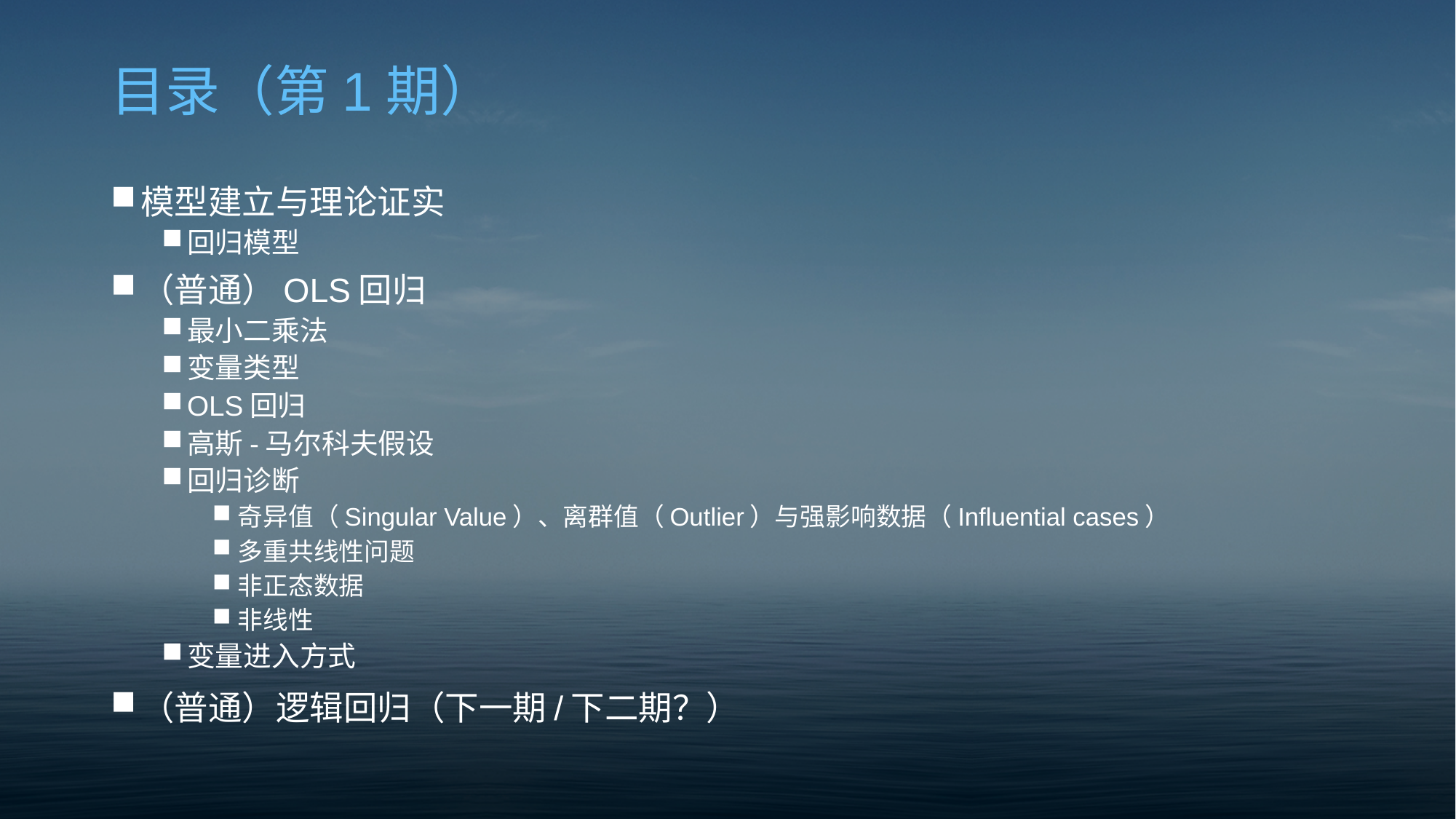

# 目录（第1期）
模型建立与理论证实
回归模型
（普通）OLS回归
最小二乘法
变量类型
OLS回归
高斯-马尔科夫假设
回归诊断
奇异值（Singular Value）、离群值（Outlier）与强影响数据（Influential cases）
多重共线性问题
非正态数据
非线性
变量进入方式
（普通）逻辑回归（下一期/下二期？）